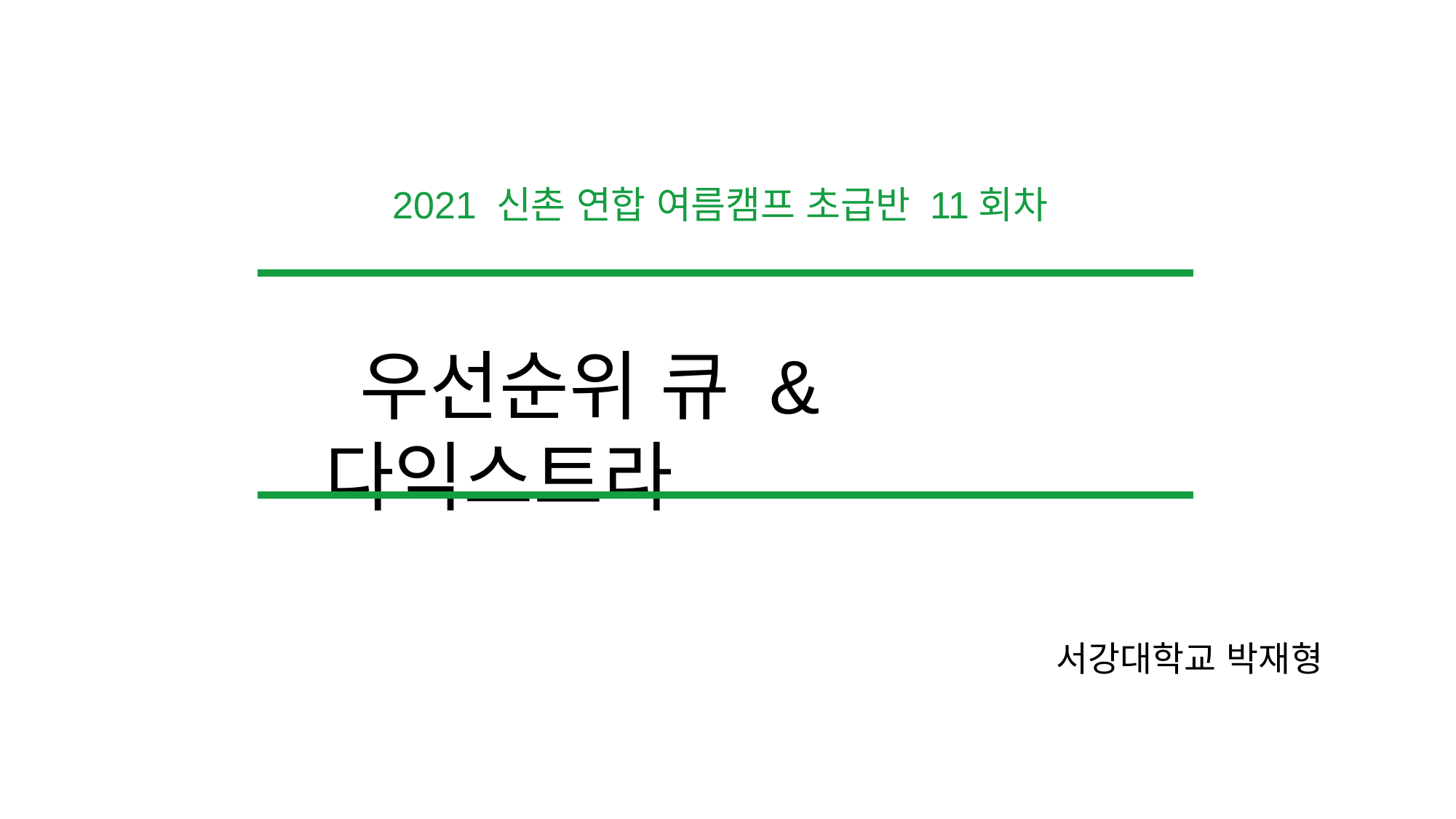

2021 신촌 연합 여름캠프 초급반 11회차
 우선순위 큐 & 다익스트라
서강대학교 박재형